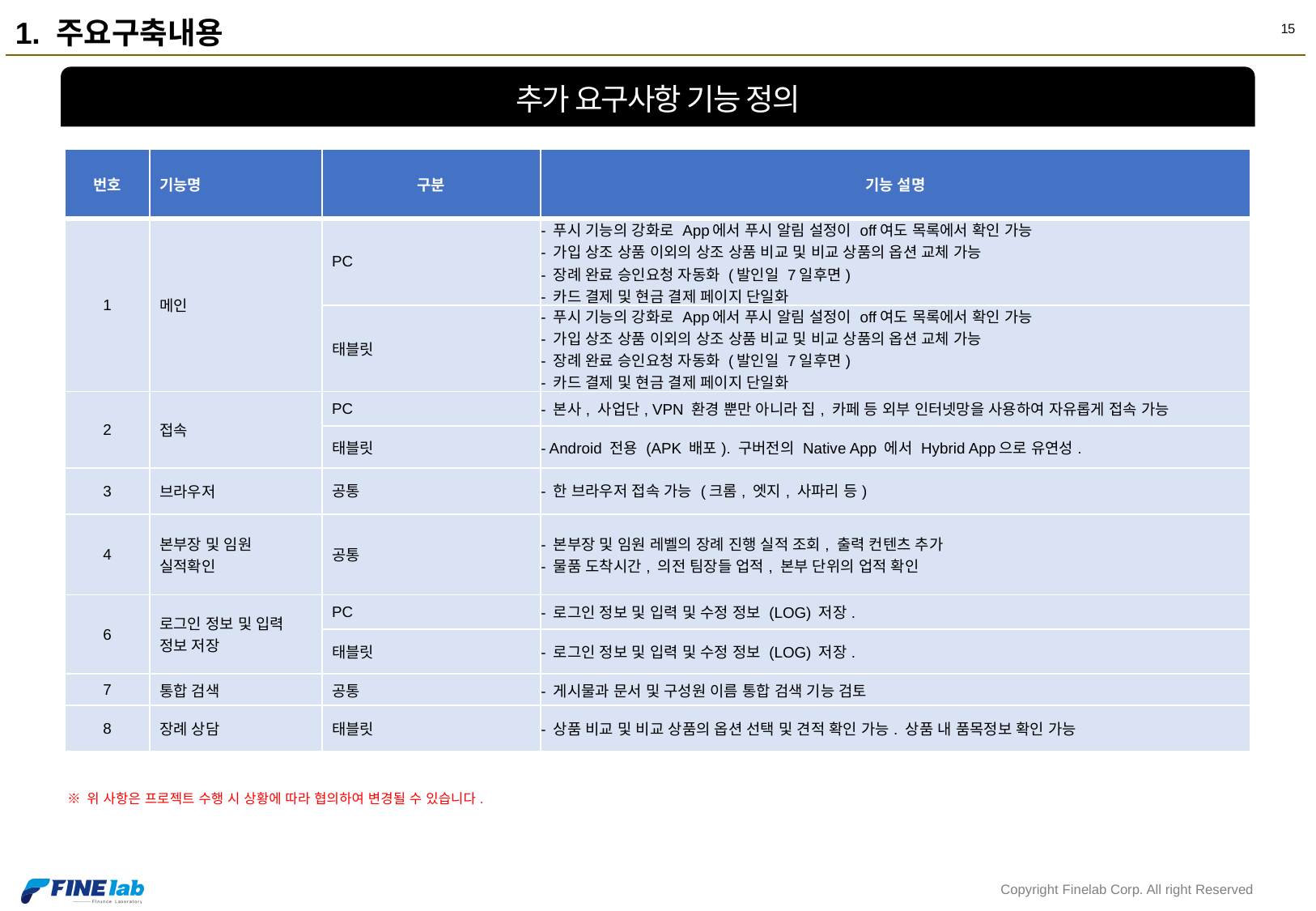

1. 주요구축내용
추가 요구사항 기능 정의
| 번호 | 기능명 | 구분 | 기능 설명 |
| --- | --- | --- | --- |
| 1 | 메인 | PC | - 푸시 기능의 강화로 App에서 푸시 알림 설정이 off여도 목록에서 확인 가능 - 가입 상조 상품 이외의 상조 상품 비교 및 비교 상품의 옵션 교체 가능 - 장례 완료 승인요청 자동화 (발인일 7일후면) - 카드 결제 및 현금 결제 페이지 단일화 |
|  |  | 태블릿 | - 푸시 기능의 강화로 App에서 푸시 알림 설정이 off여도 목록에서 확인 가능 - 가입 상조 상품 이외의 상조 상품 비교 및 비교 상품의 옵션 교체 가능 - 장례 완료 승인요청 자동화 (발인일 7일후면) - 카드 결제 및 현금 결제 페이지 단일화 |
| 2 | 접속 | PC | - 본사, 사업단, VPN 환경 뿐만 아니라 집, 카페 등 외부 인터넷망을 사용하여 자유롭게 접속 가능 |
|  |  | 태블릿 | - Android 전용 (APK 배포). 구버전의 Native App 에서 Hybrid App으로 유연성. |
| 3 | 브라우저 | 공통 | - 한 브라우저 접속 가능 (크롬, 엣지, 사파리 등) |
| 4 | 본부장 및 임원 실적확인 | 공통 | - 본부장 및 임원 레벨의 장례 진행 실적 조회, 출력 컨텐츠 추가 - 물품 도착시간, 의전 팀장들 업적, 본부 단위의 업적 확인 |
| 6 | 로그인 정보 및 입력 정보 저장 | PC | - 로그인 정보 및 입력 및 수정 정보 (LOG) 저장. |
|  |  | 태블릿 | - 로그인 정보 및 입력 및 수정 정보 (LOG) 저장. |
| 7 | 통합 검색 | 공통 | - 게시물과 문서 및 구성원 이름 통합 검색 기능 검토 |
| 8 | 장례 상담 | 태블릿 | - 상품 비교 및 비교 상품의 옵션 선택 및 견적 확인 가능. 상품 내 품목정보 확인 가능 |
※ 위 사항은 프로젝트 수행 시 상황에 따라 협의하여 변경될 수 있습니다.